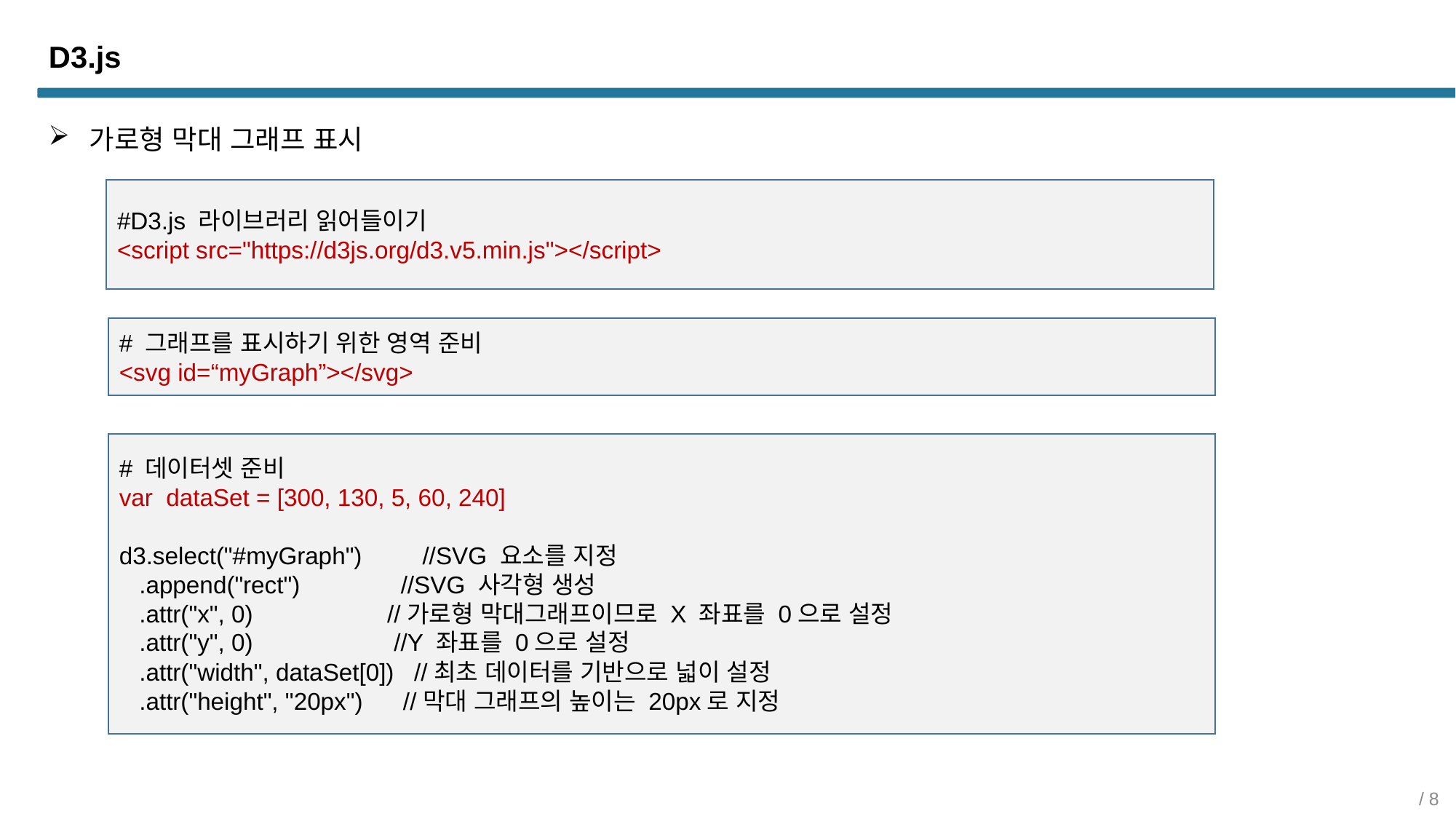

D3.js
가로형 막대 그래프 표시
#D3.js 라이브러리 읽어들이기
<script src="https://d3js.org/d3.v5.min.js"></script>
# 그래프를 표시하기 위한 영역 준비
<svg id=“myGraph”></svg>
# 데이터셋 준비
var  dataSet = [300, 130, 5, 60, 240]

d3.select("#myGraph")         //SVG 요소를 지정
   .append("rect")               //SVG 사각형 생성
   .attr("x", 0)                    //가로형 막대그래프이므로 X 좌표를 0으로 설정
   .attr("y", 0)                     //Y 좌표를 0으로 설정
   .attr("width", dataSet[0])   //최초 데이터를 기반으로 넓이 설정
   .attr("height", "20px")      //막대 그래프의 높이는 20px로 지정
/ 8